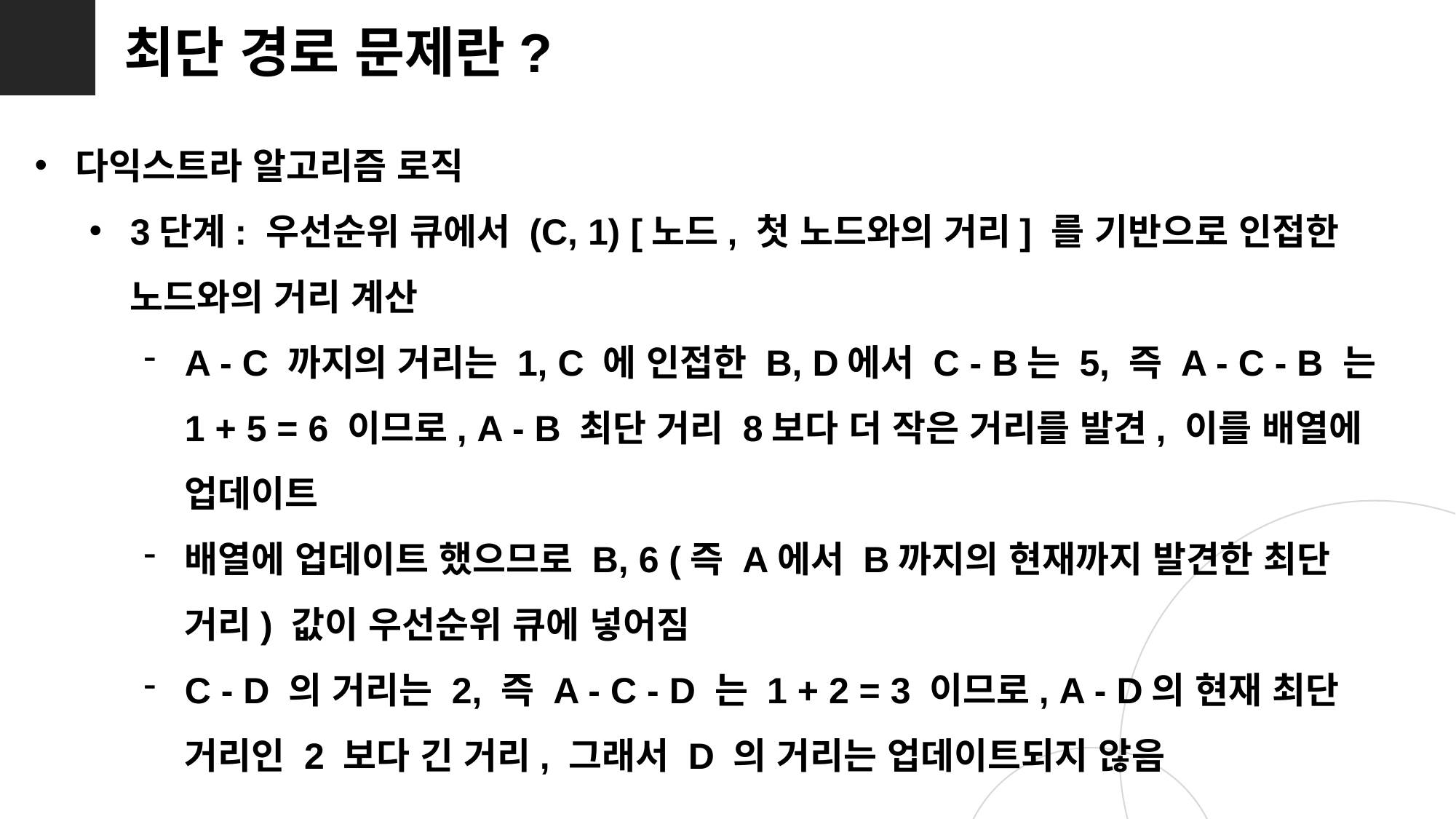

최단 경로 문제란?
다익스트라 알고리즘 로직
3단계: 우선순위 큐에서 (C, 1) [노드, 첫 노드와의 거리] 를 기반으로 인접한 노드와의 거리 계산
A - C 까지의 거리는 1, C 에 인접한 B, D에서 C - B는 5, 즉 A - C - B 는 1 + 5 = 6 이므로, A - B 최단 거리 8보다 더 작은 거리를 발견, 이를 배열에 업데이트
배열에 업데이트 했으므로 B, 6 (즉 A에서 B까지의 현재까지 발견한 최단 거리) 값이 우선순위 큐에 넣어짐
C - D 의 거리는 2, 즉 A - C - D 는 1 + 2 = 3 이므로, A - D의 현재 최단 거리인 2 보다 긴 거리, 그래서 D 의 거리는 업데이트되지 않음